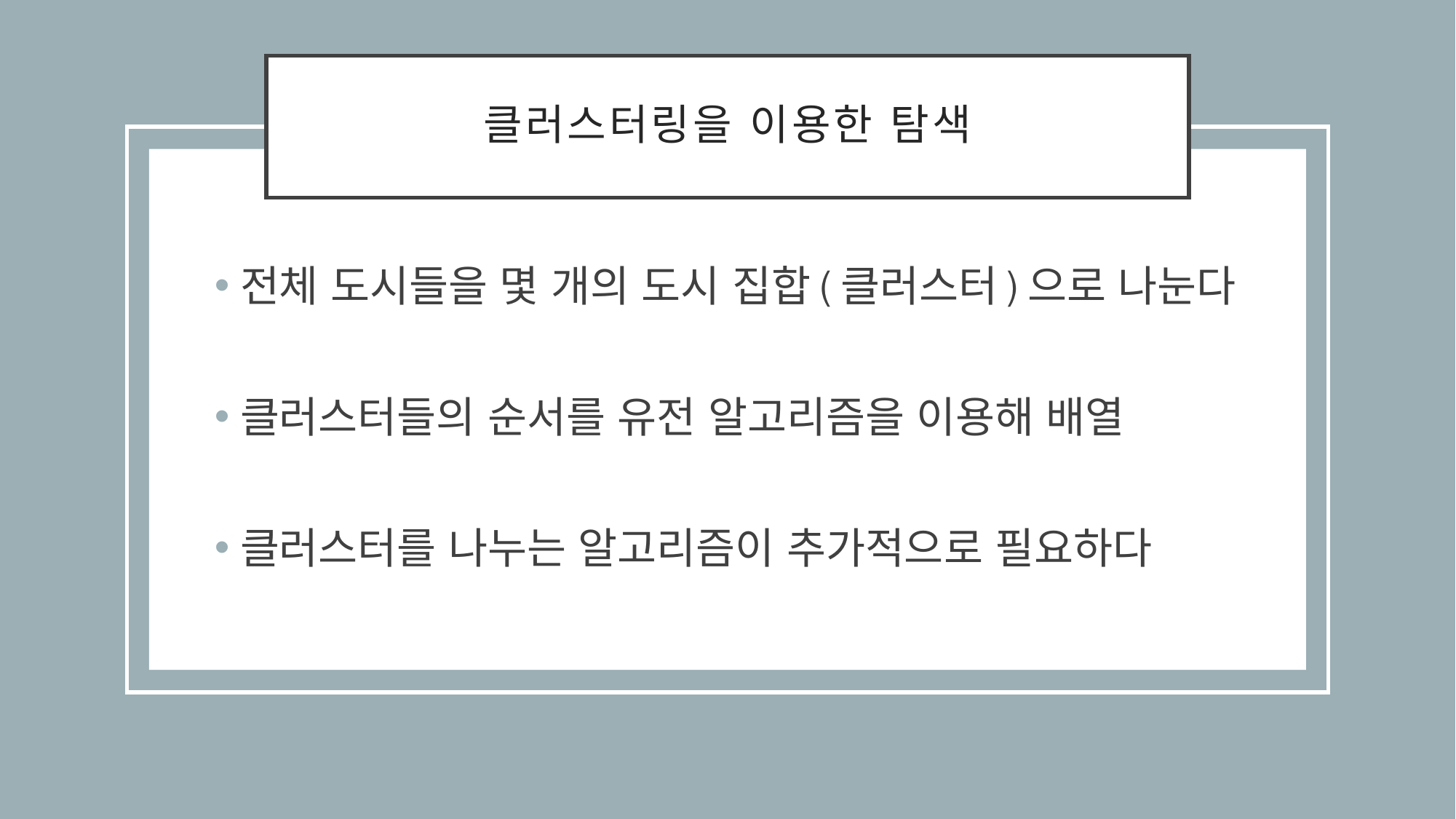

# 클러스터링을 이용한 탐색

전체 도시들을 몇 개의 도시 집합(클러스터)으로 나눈다

클러스터들의 순서를 유전 알고리즘을 이용해 배열

클러스터를 나누는 알고리즘이 추가적으로 필요하다